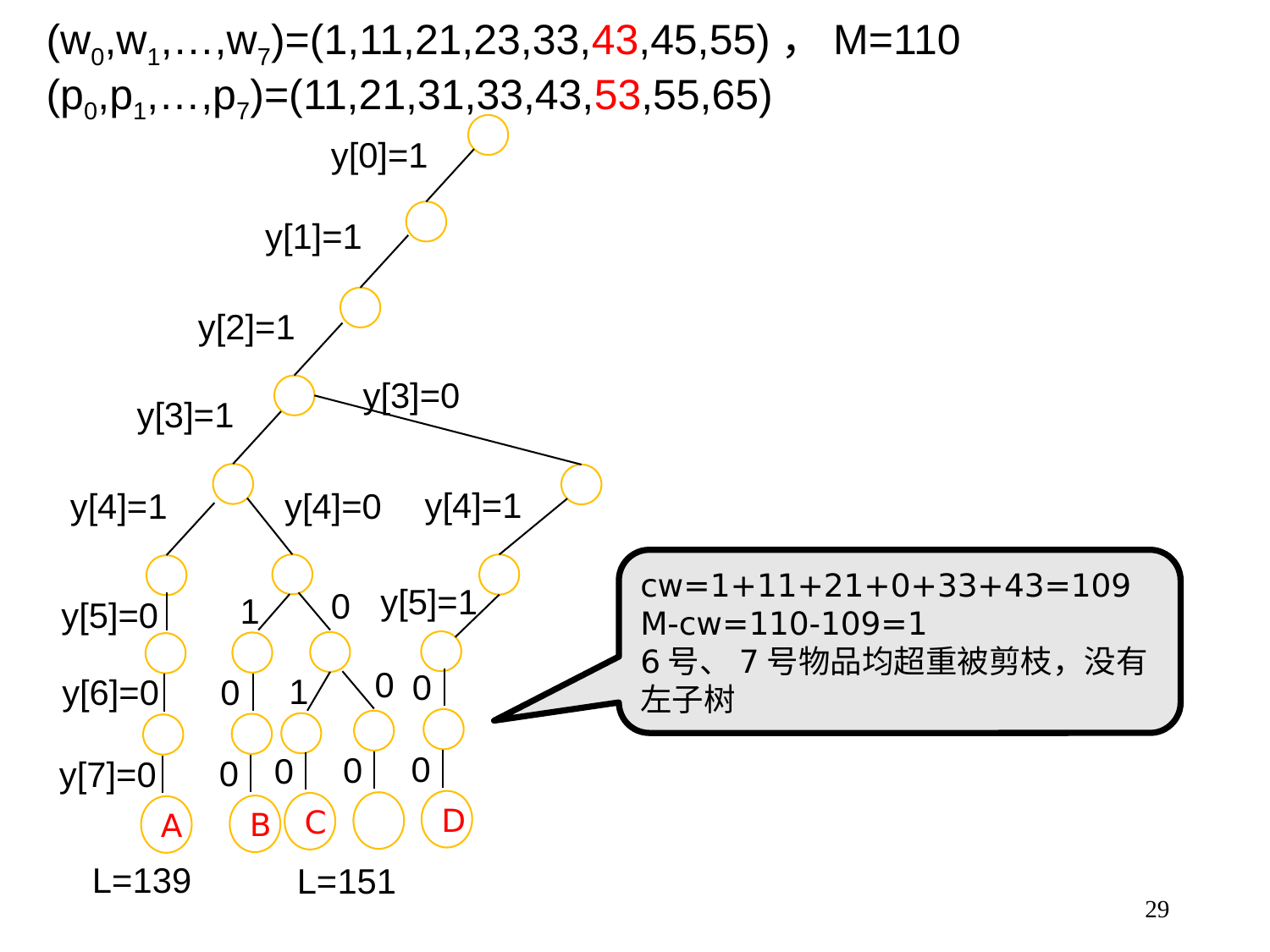

(w0,w1,…,w7)=(1,11,21,23,33,43,45,55)，M=110
(p0,p1,…,p7)=(11,21,31,33,43,53,55,65)

y[0]=1

y[1]=1

y[2]=1

y[3]=0
y[3]=1

y[4]=1

y[4]=0
y[4]=1

cw=1+11+21+0+33+43=109
M-cw=110-109=1
6号、7号物品均超重被剪枝，没有左子树

y[5]=1

0

1
y[5]=0

0

0
1
0
y[6]=0

0
0
0
0
y[7]=0
D

C
B
A
L=139
L=151
29